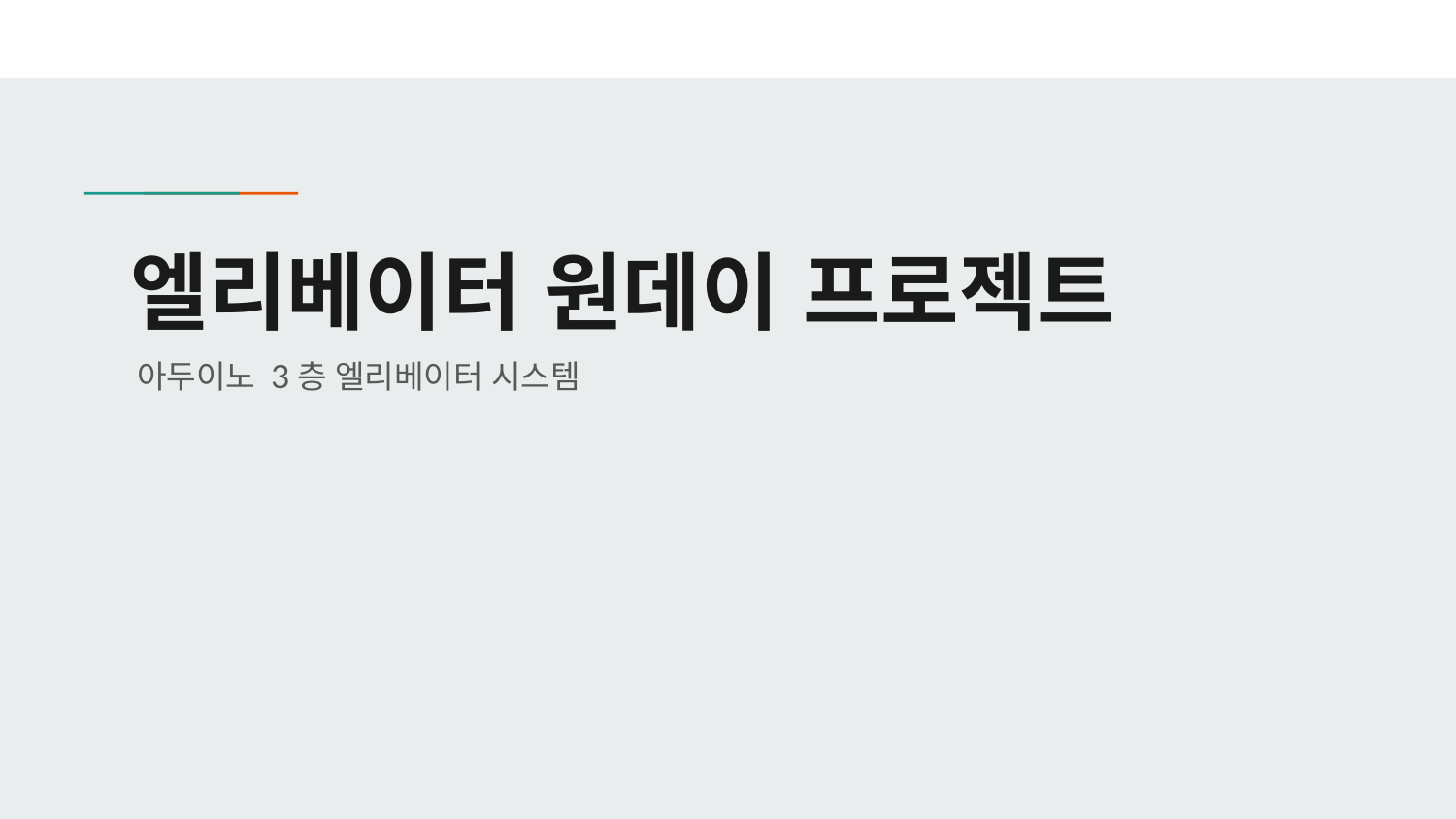

# 엘리베이터 원데이 프로젝트
아두이노 3층 엘리베이터 시스템